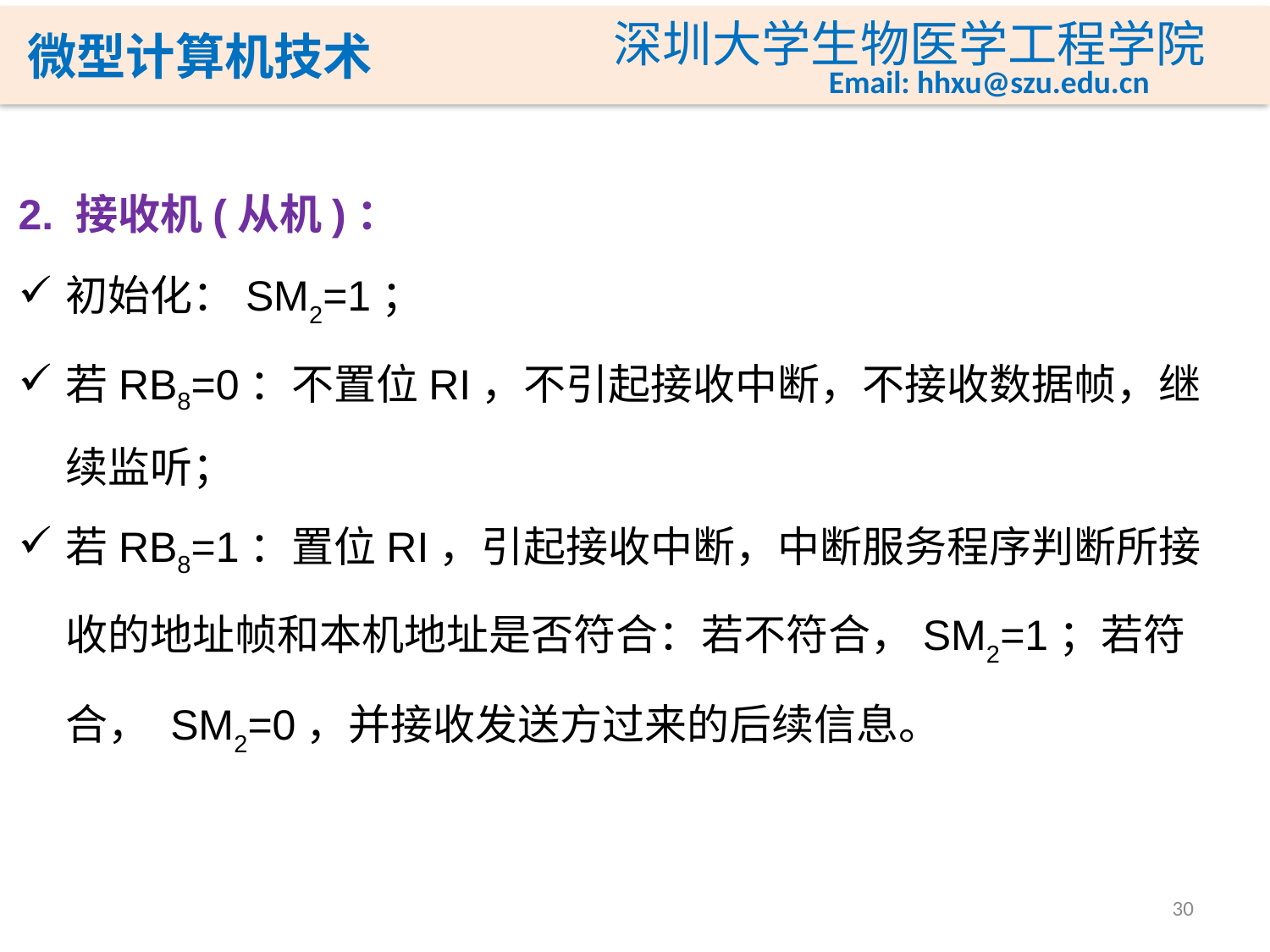

2. 接收机(从机)：
初始化：SM2=1；
若RB8=0：不置位RI，不引起接收中断，不接收数据帧，继续监听；
若RB8=1：置位RI，引起接收中断，中断服务程序判断所接收的地址帧和本机地址是否符合：若不符合，SM2=1；若符合， SM2=0，并接收发送方过来的后续信息。
30